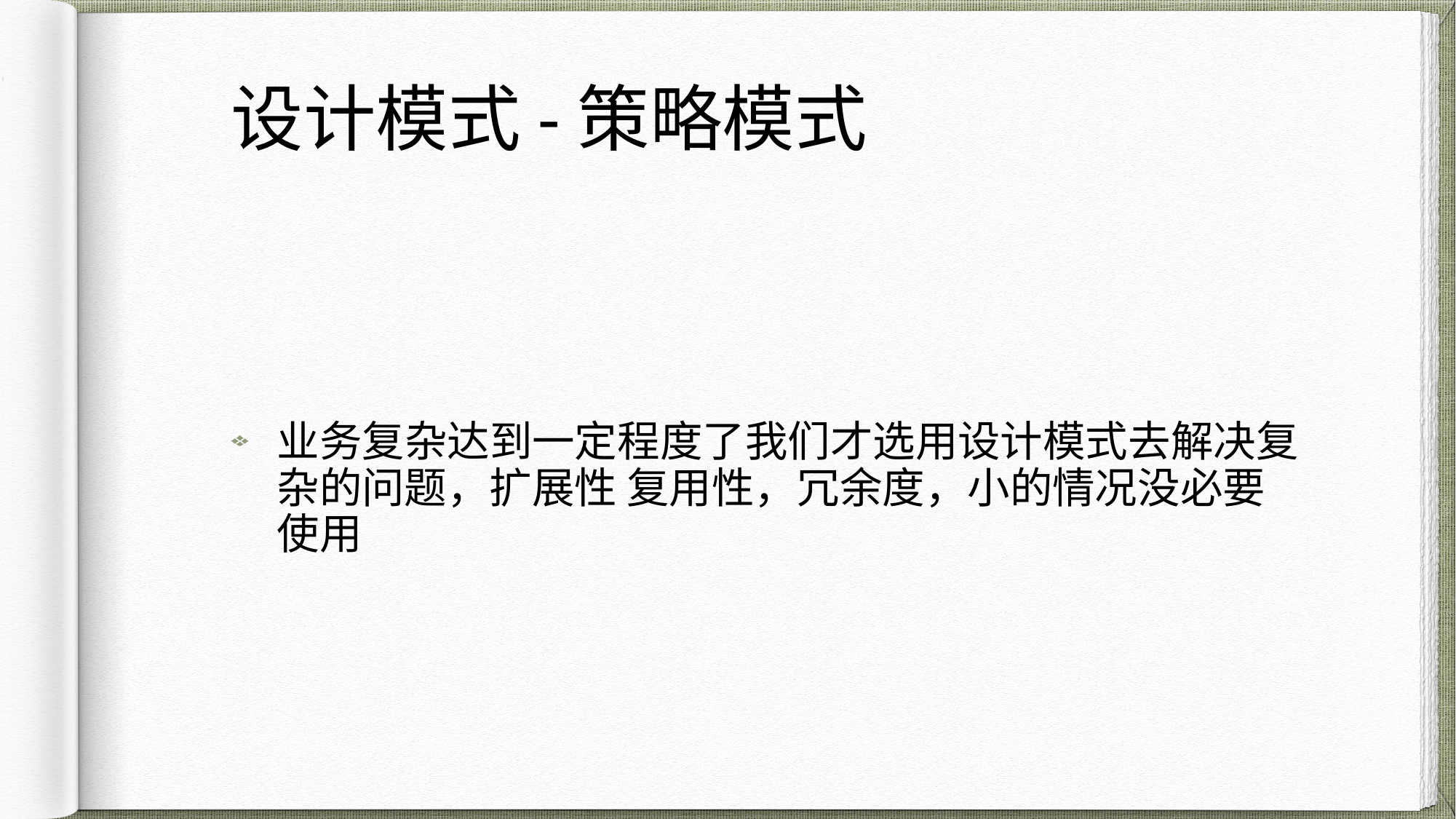

# 设计模式-策略模式

业务复杂达到一定程度了我们才选用设计模式去解决复杂的问题，扩展性 复用性，冗余度，小的情况没必要使用